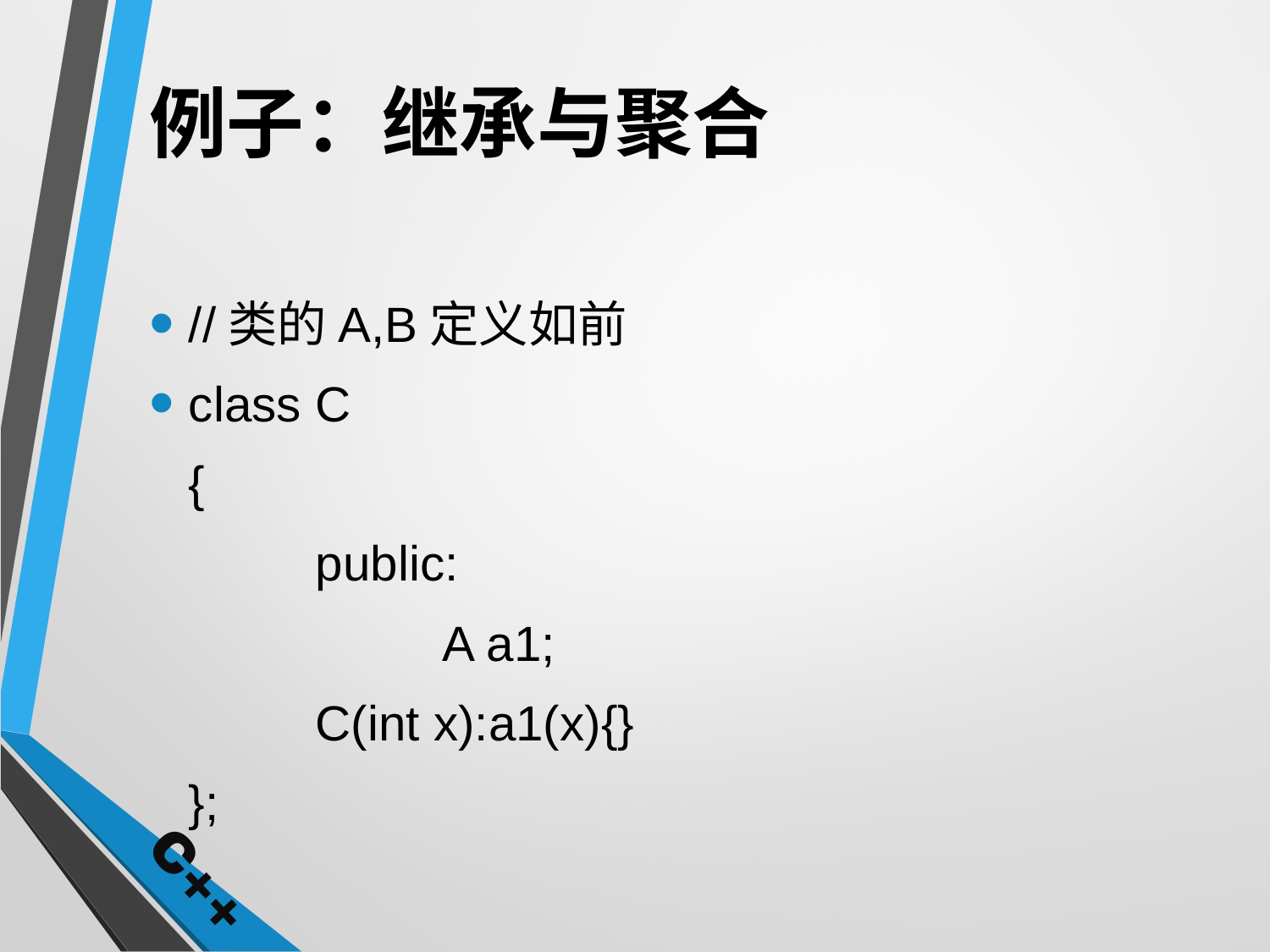

# 例子：继承与聚合
//类的A,B定义如前
class C
	{
		public:
			A a1;
		C(int x):a1(x){}
	};